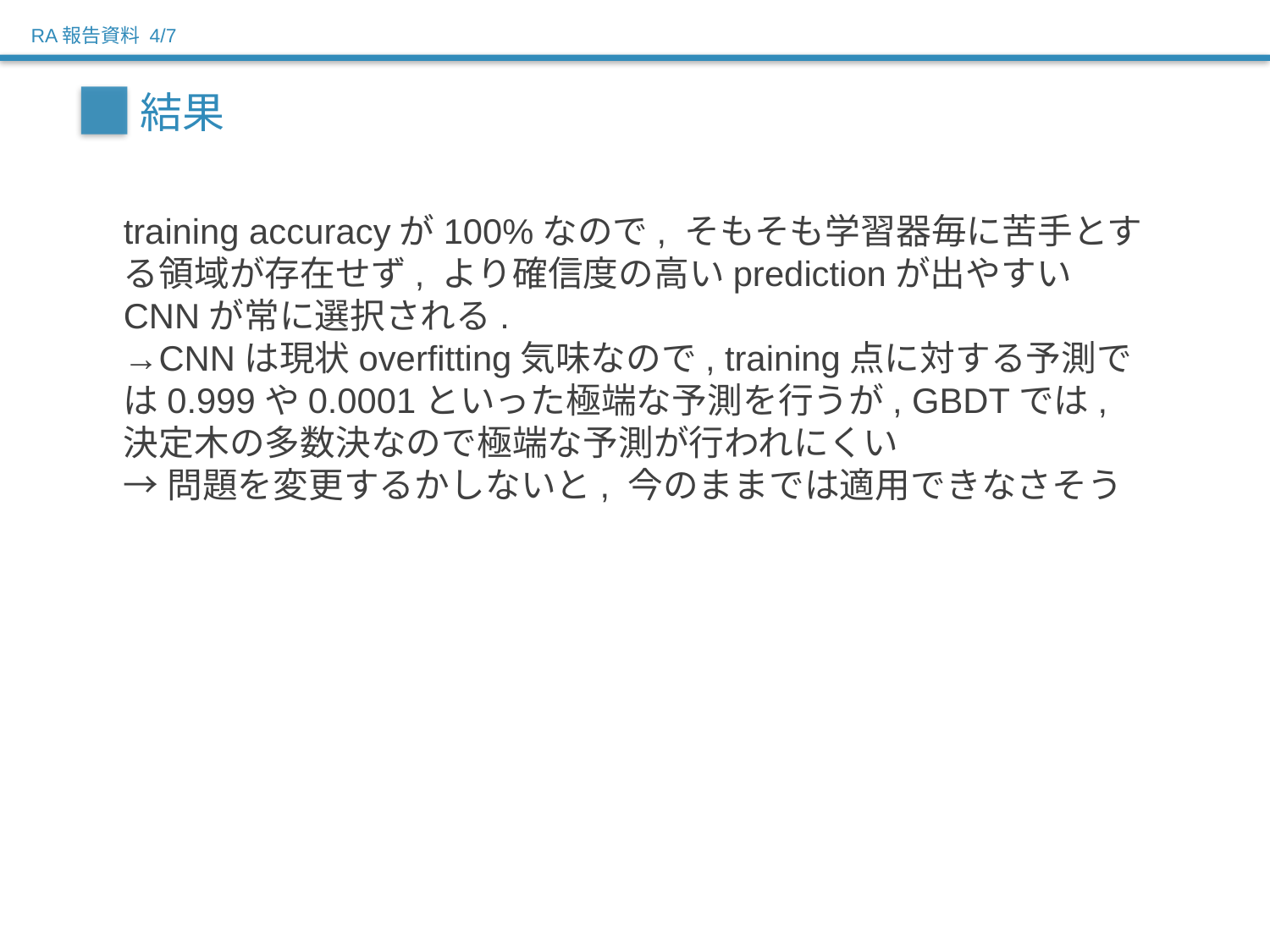

RA報告資料 4/7

結果

training accuracyが100%なので, そもそも学習器毎に苦手とする領域が存在せず, より確信度の高いpredictionが出やすいCNNが常に選択される.
→CNNは現状overfitting気味なので, training点に対する予測では0.999や0.0001といった極端な予測を行うが, GBDTでは, 決定木の多数決なので極端な予測が行われにくい
→問題を変更するかしないと, 今のままでは適用できなさそう